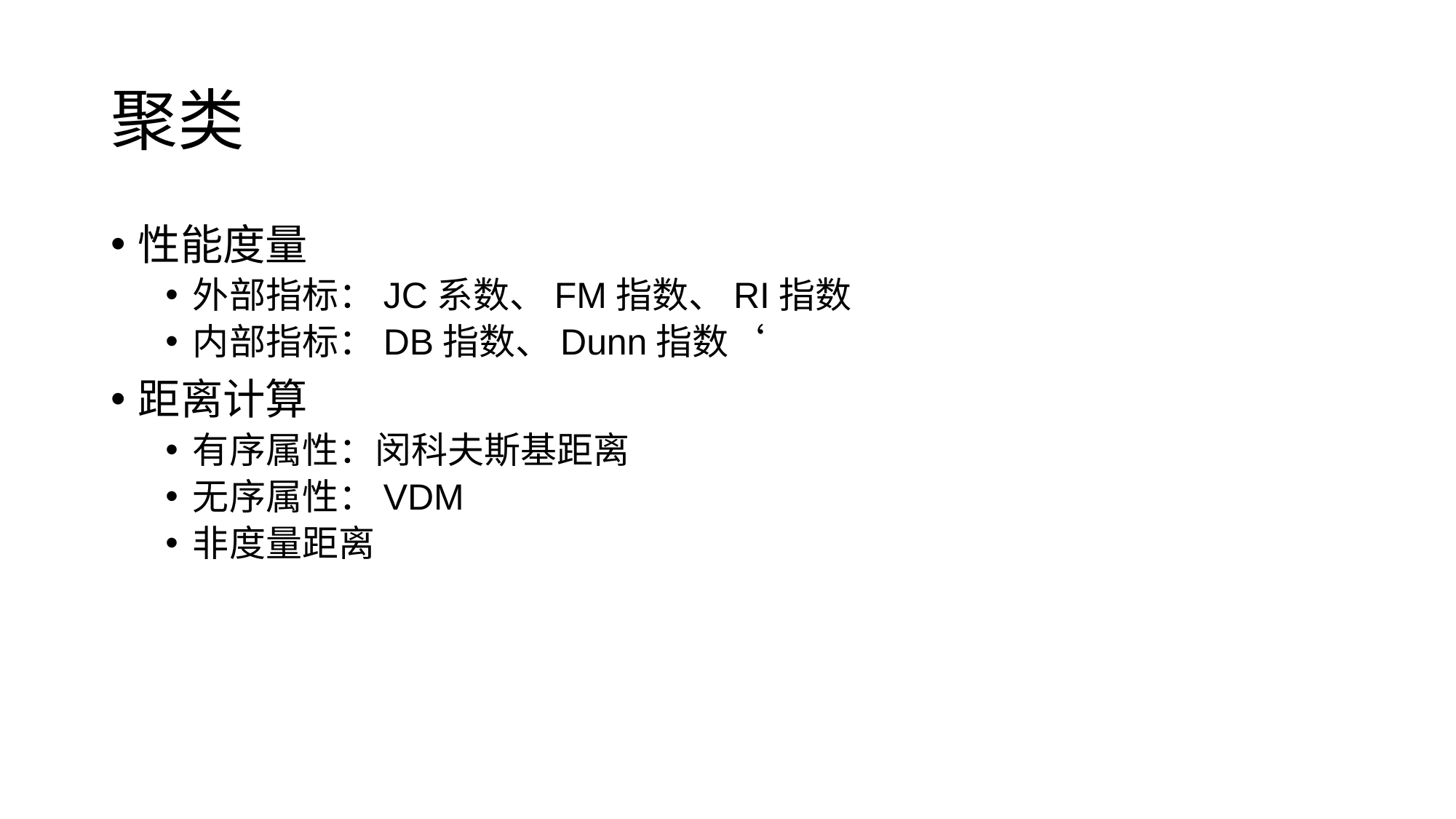

# 聚类
性能度量
外部指标：JC系数、FM指数、RI指数
内部指标：DB指数、Dunn指数‘
距离计算
有序属性：闵科夫斯基距离
无序属性：VDM
非度量距离